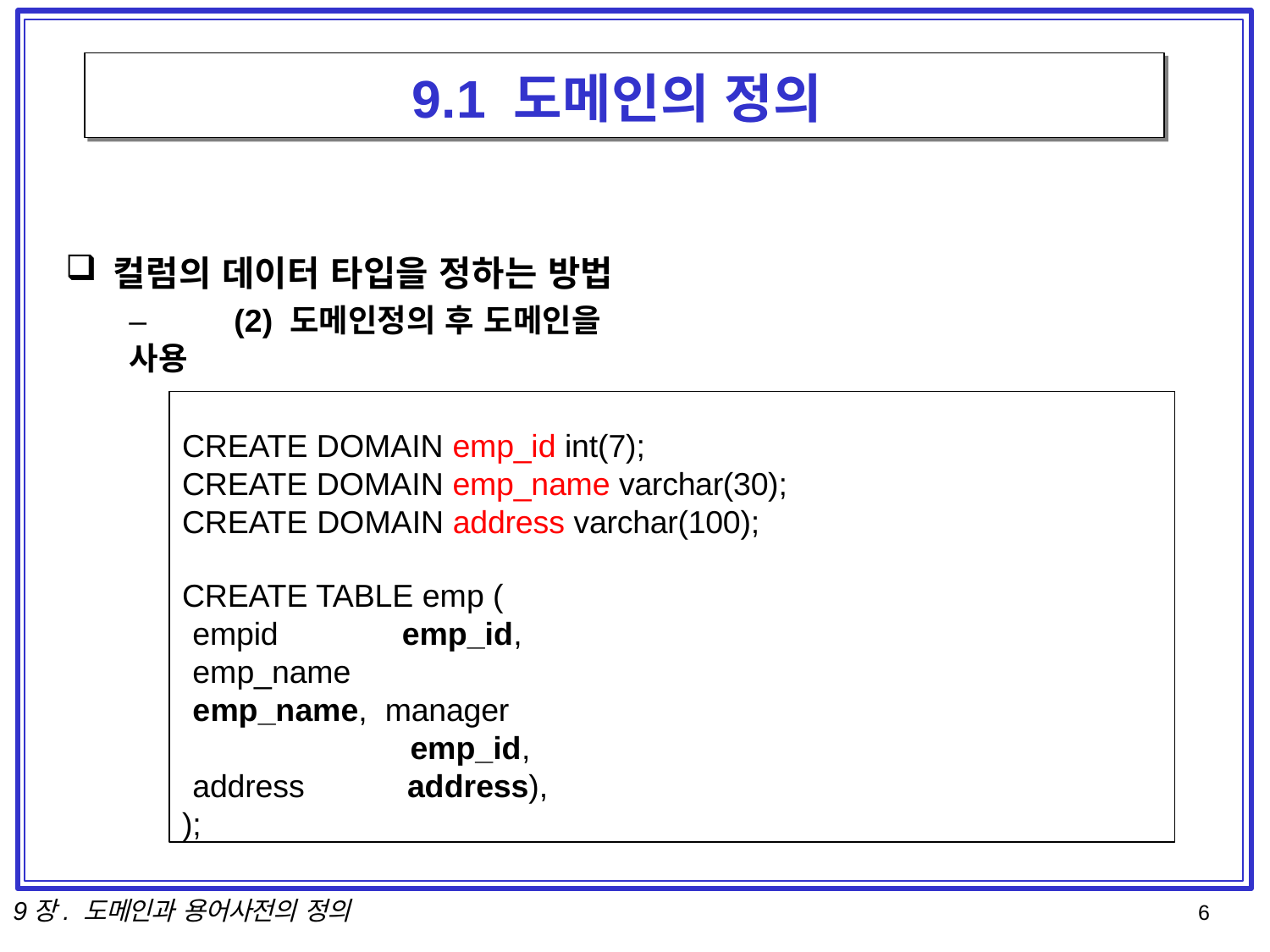

# 9.1 도메인의 정의
컬럼의 데이터 타입을 정하는 방법
–	(2) 도메인정의 후 도메인을 사용

CREATE DOMAIN emp_id int(7);
CREATE DOMAIN emp_name varchar(30);  CREATE DOMAIN address varchar(100);

CREATE TABLE emp (
empid	emp_id,  emp_name	emp_name,  manager		emp_id,
address	address),
);
9장. 도메인과 용어사전의 정의
6